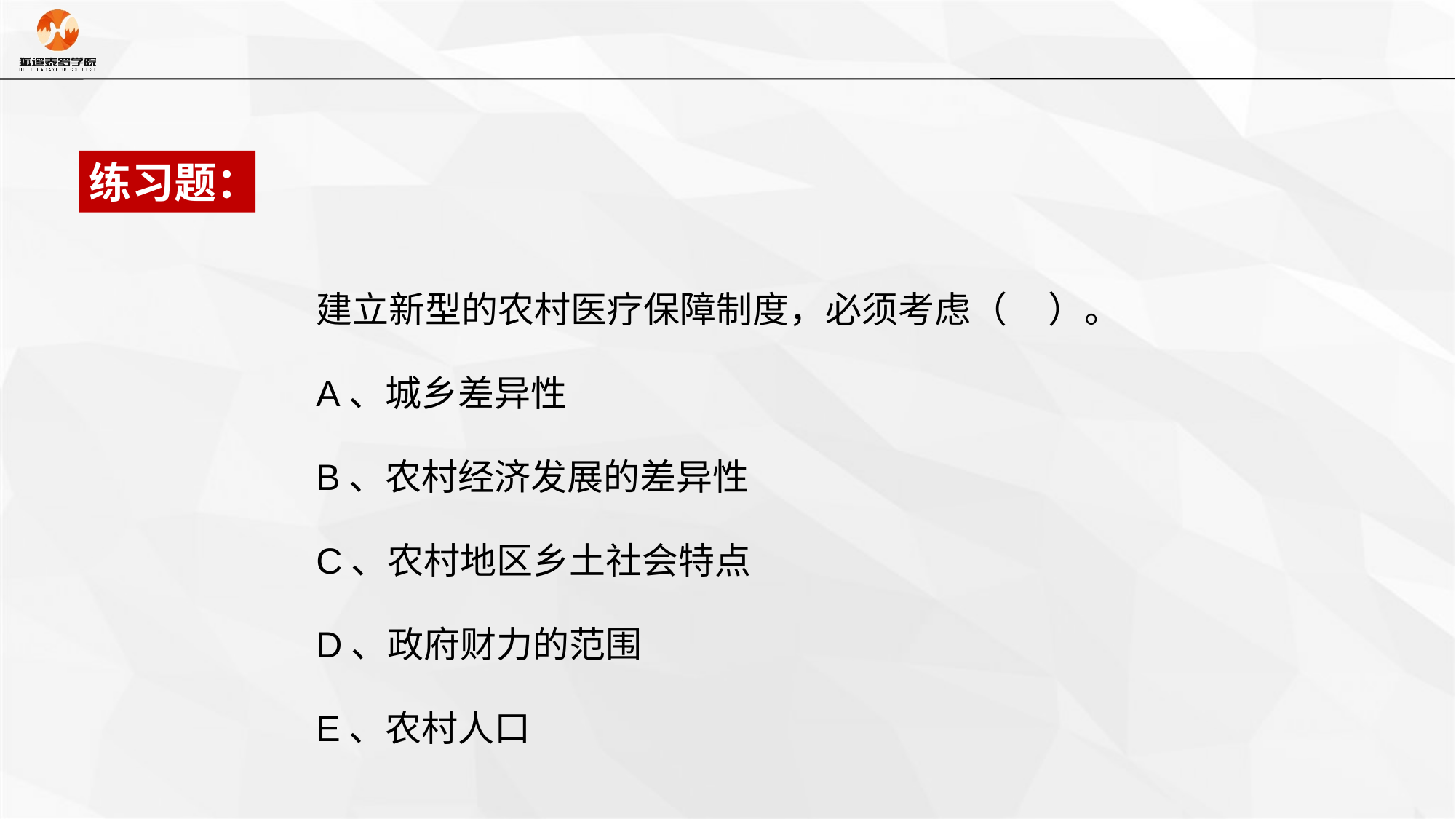

练习题：
建立新型的农村医疗保障制度，必须考虑（     ）。
A、城乡差异性
B、农村经济发展的差异性
C、农村地区乡土社会特点
D、政府财力的范围
E、农村人口